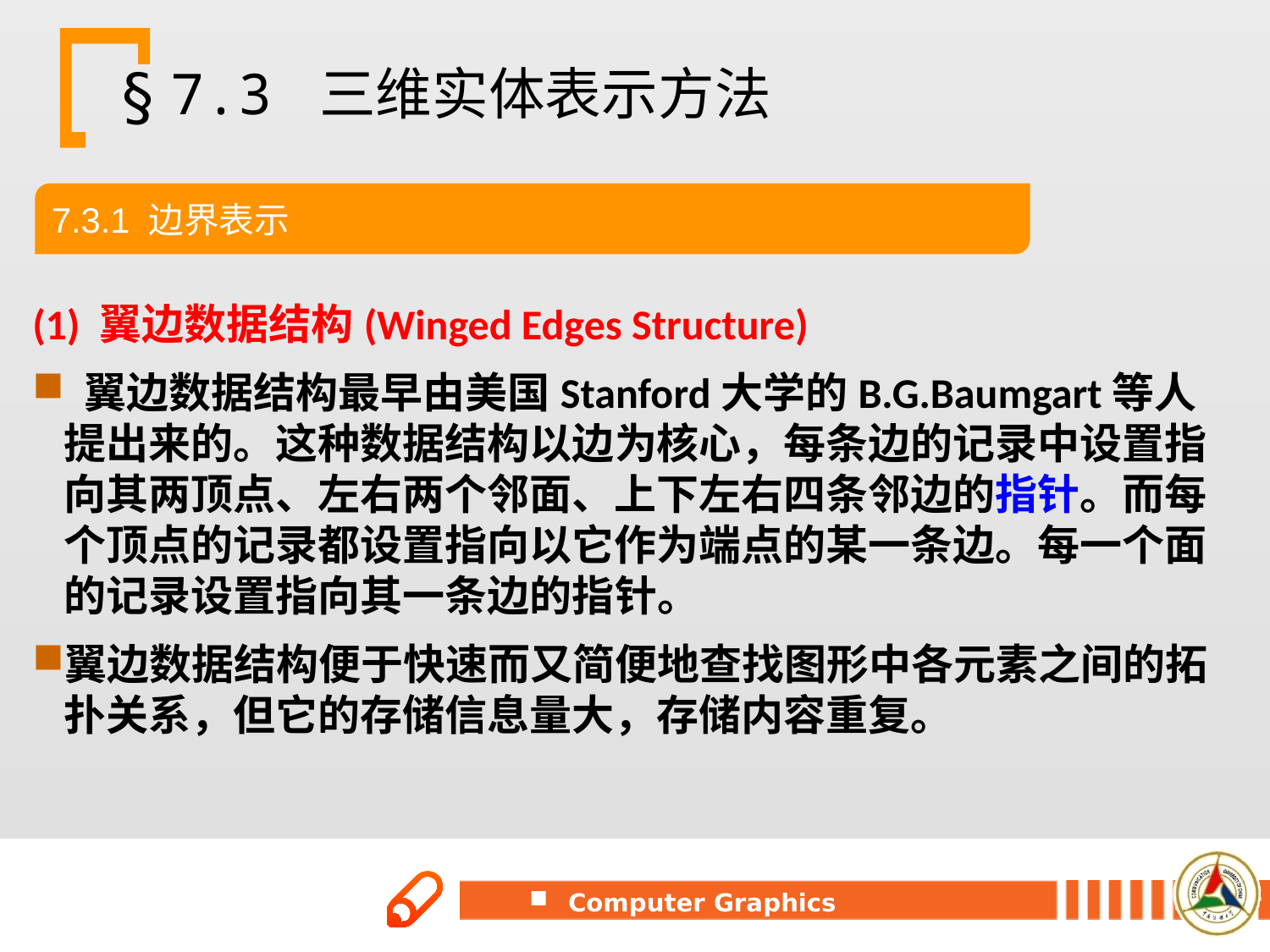

# § 7.3 三维实体表示方法
7.3.1 边界表示
(1) 翼边数据结构(Winged Edges Structure)
 翼边数据结构最早由美国Stanford大学的B.G.Baumgart等人提出来的。这种数据结构以边为核心，每条边的记录中设置指向其两顶点、左右两个邻面、上下左右四条邻边的指针。而每个顶点的记录都设置指向以它作为端点的某一条边。每一个面的记录设置指向其一条边的指针。
翼边数据结构便于快速而又简便地查找图形中各元素之间的拓扑关系，但它的存储信息量大，存储内容重复。